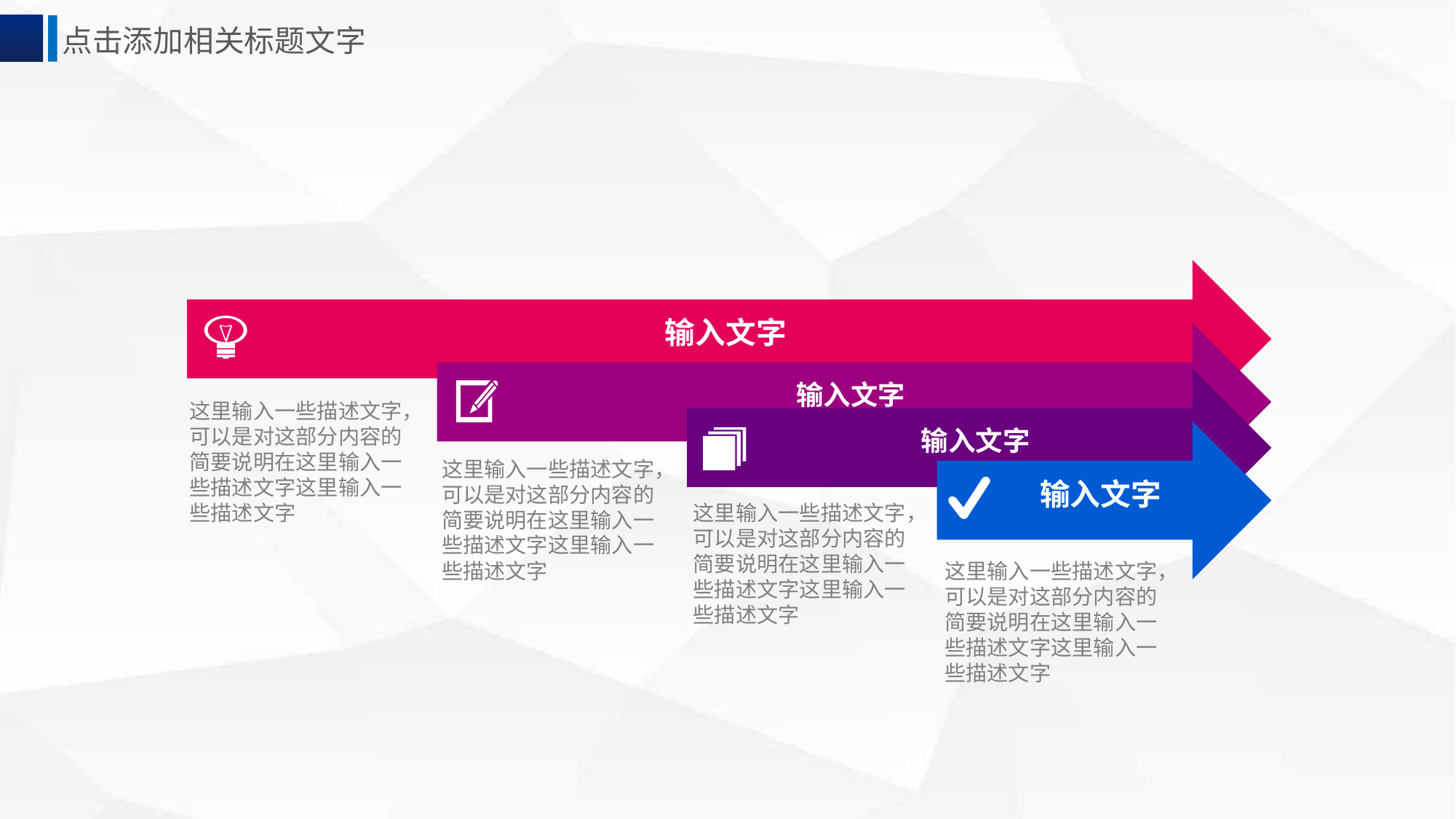

点击添加相关标题文字

输入文字

输入文字
输入文字

这里输入一些描述文字，可以是对这部分内容的简要说明在这里输入一些描述文字这里输入一些描述文字
输入文字

这里输入一些描述文字，可以是对这部分内容的简要说明在这里输入一些描述文字这里输入一些描述文字

这里输入一些描述文字，可以是对这部分内容的简要说明在这里输入一些描述文字这里输入一些描述文字
这里输入一些描述文字，可以是对这部分内容的简要说明在这里输入一些描述文字这里输入一些描述文字